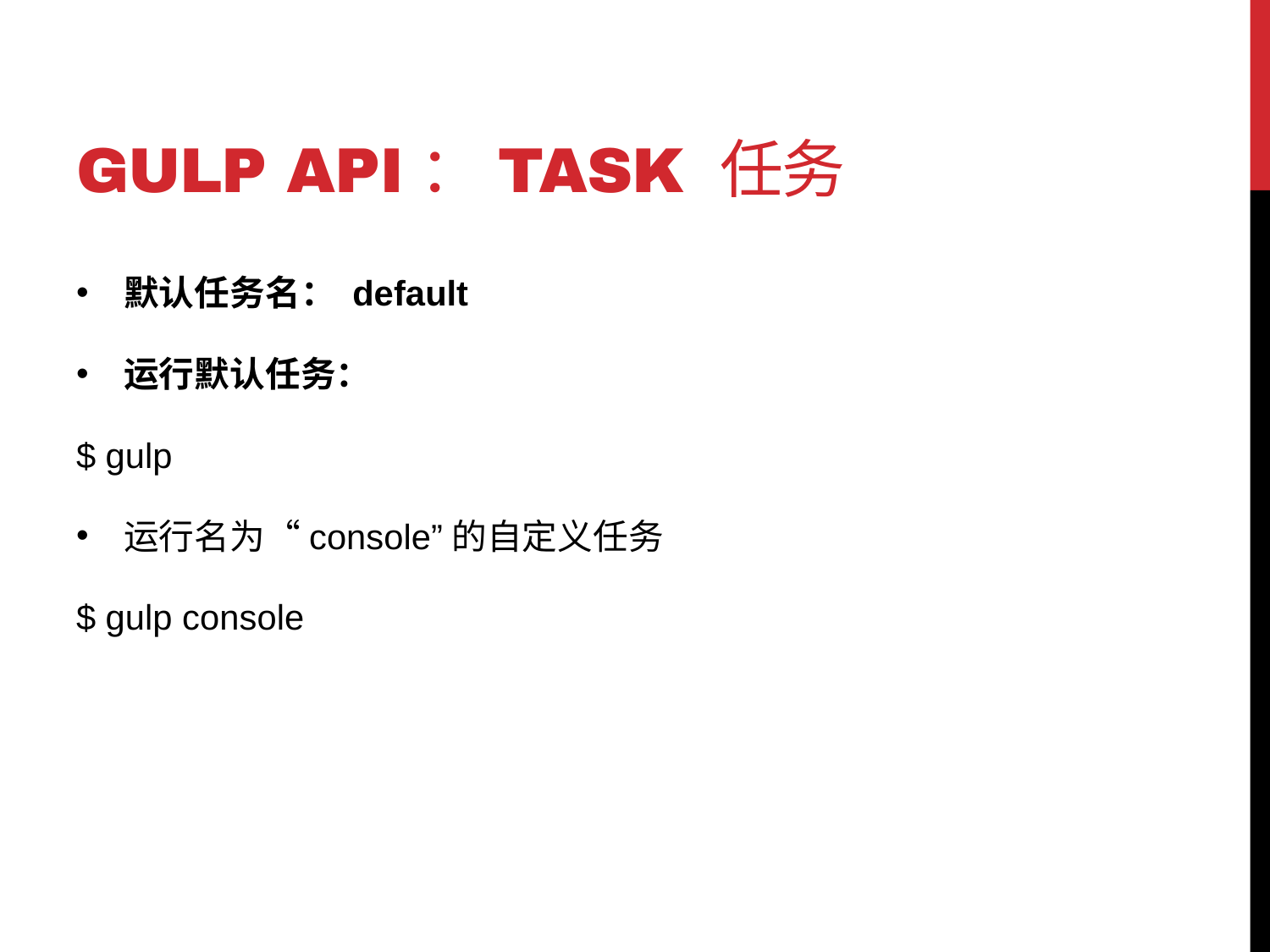

# Gulp API：task 任务
默认任务名： default
运行默认任务：
$ gulp
运行名为“console”的自定义任务
$ gulp console